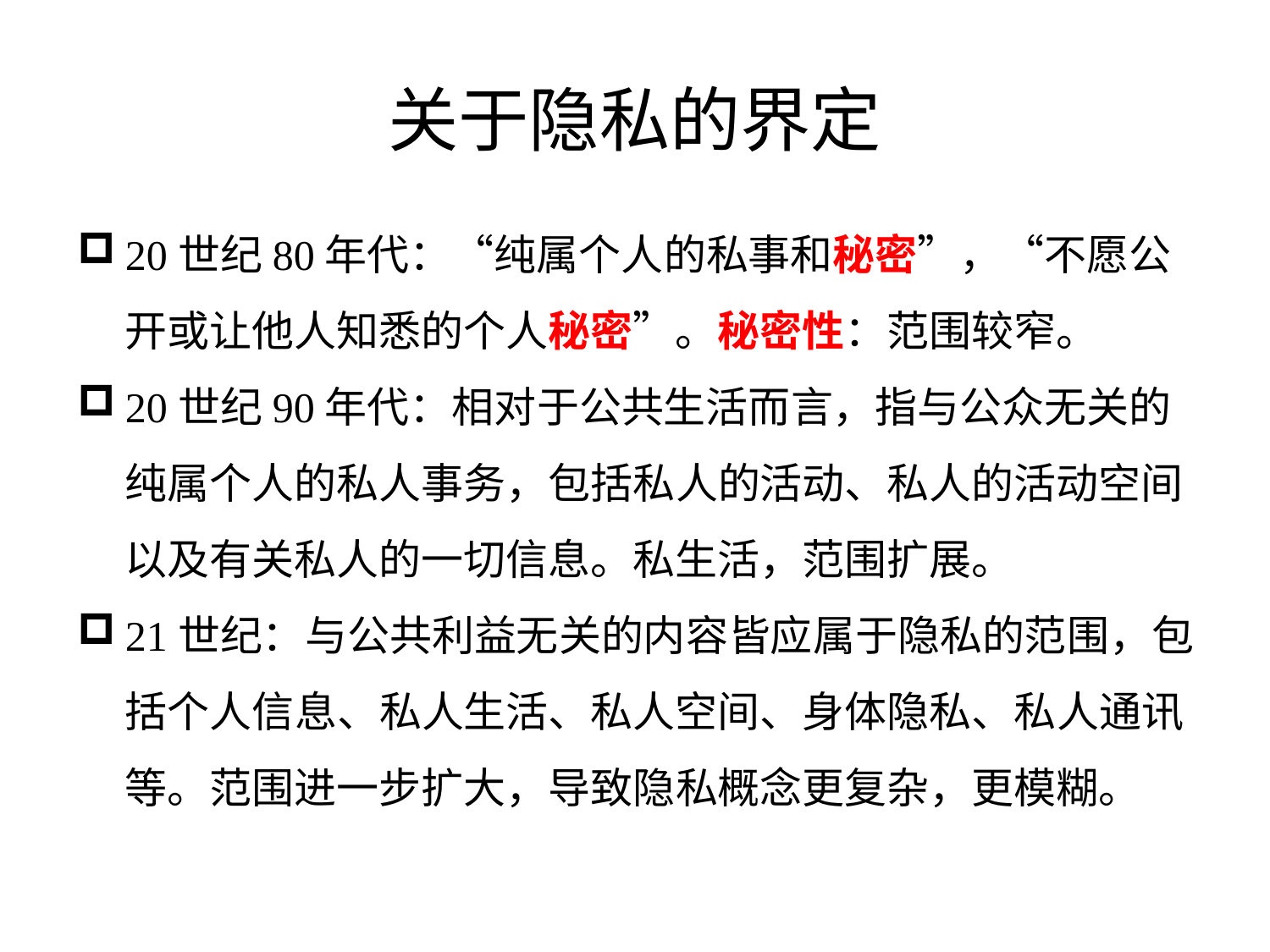

# 关于隐私的界定
20世纪80年代：“纯属个人的私事和秘密”，“不愿公开或让他人知悉的个人秘密”。秘密性：范围较窄。
20世纪90年代：相对于公共生活而言，指与公众无关的纯属个人的私人事务，包括私人的活动、私人的活动空间以及有关私人的一切信息。私生活，范围扩展。
21世纪：与公共利益无关的内容皆应属于隐私的范围，包括个人信息、私人生活、私人空间、身体隐私、私人通讯等。范围进一步扩大，导致隐私概念更复杂，更模糊。